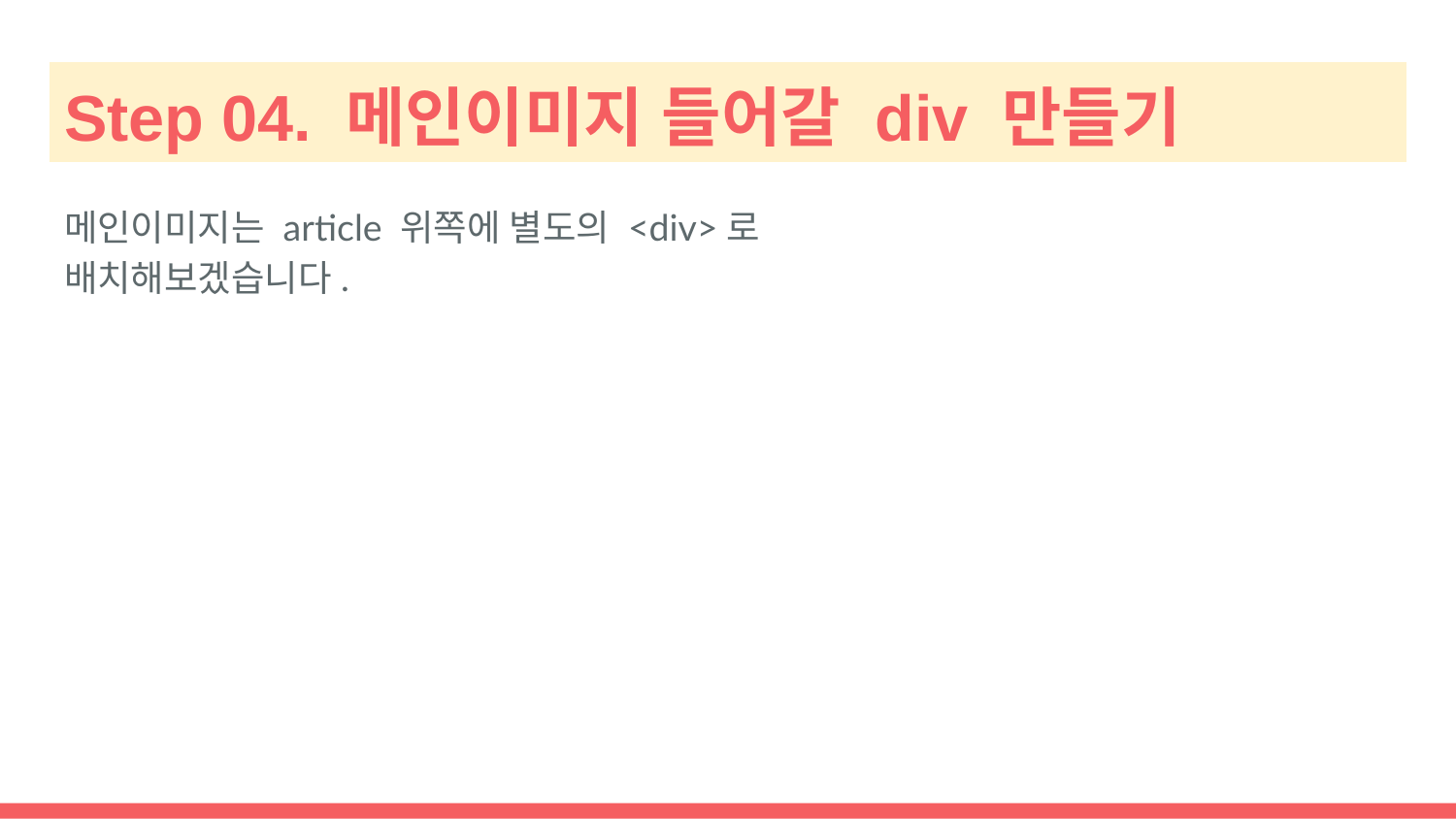

# Step 04. 메인이미지 들어갈 div 만들기
메인이미지는 article 위쪽에 별도의 <div>로
배치해보겠습니다.